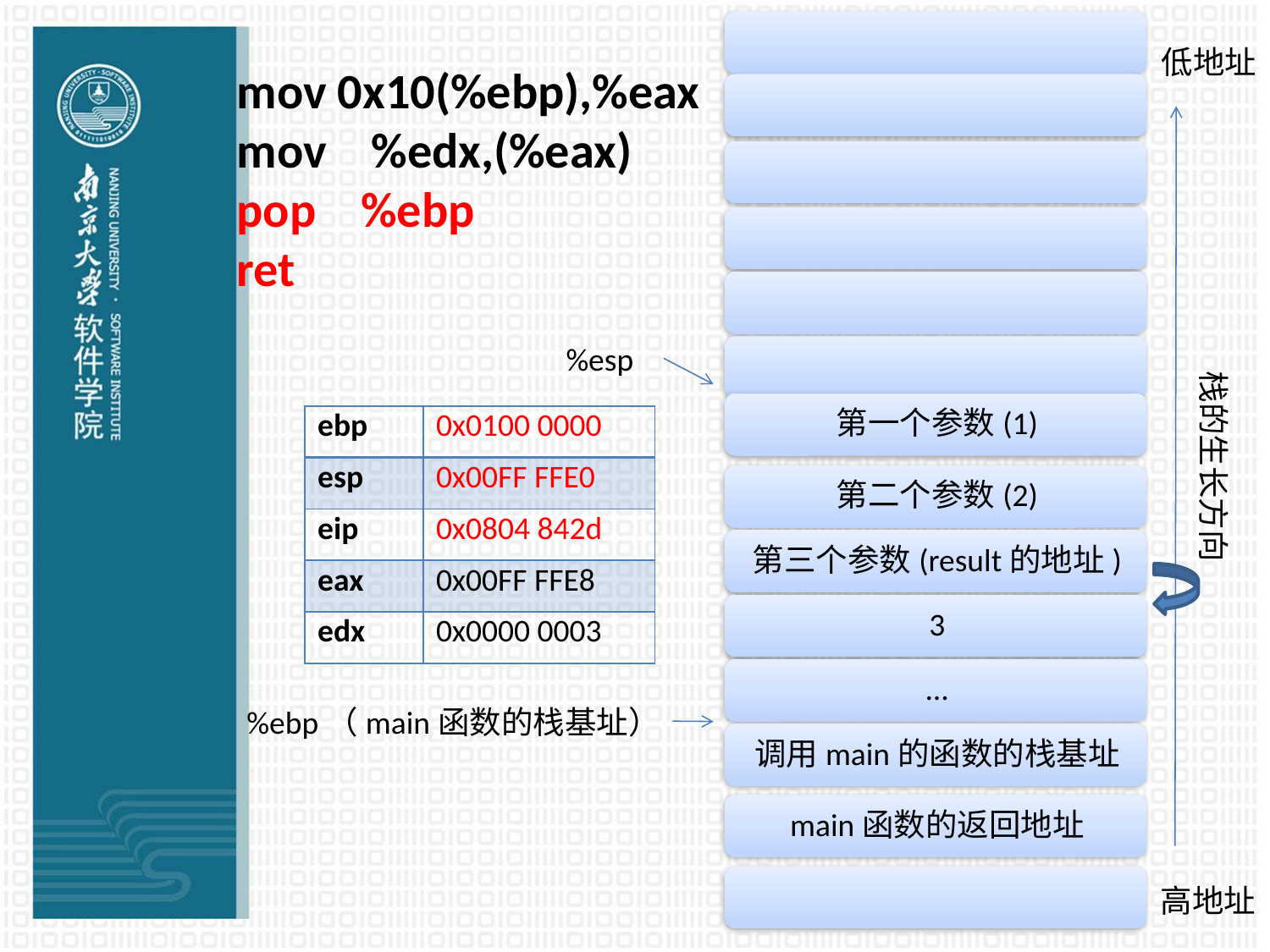

第一个参数(1)
第二个参数(2)
第三个参数(result的地址)
3
…
调用main的函数的栈基址
main函数的返回地址

mov 0x10(%ebp),%eax
mov    %edx,(%eax)
pop    %ebp
ret
低地址
%esp
栈的生长方向
| ebp | 0x0100 0000 |
| --- | --- |
| esp | 0x00FF FFE0 |
| eip | 0x0804 842d |
| eax | 0x00FF FFE8 |
| edx | 0x0000 0003 |

%ebp（main函数的栈基址）
高地址